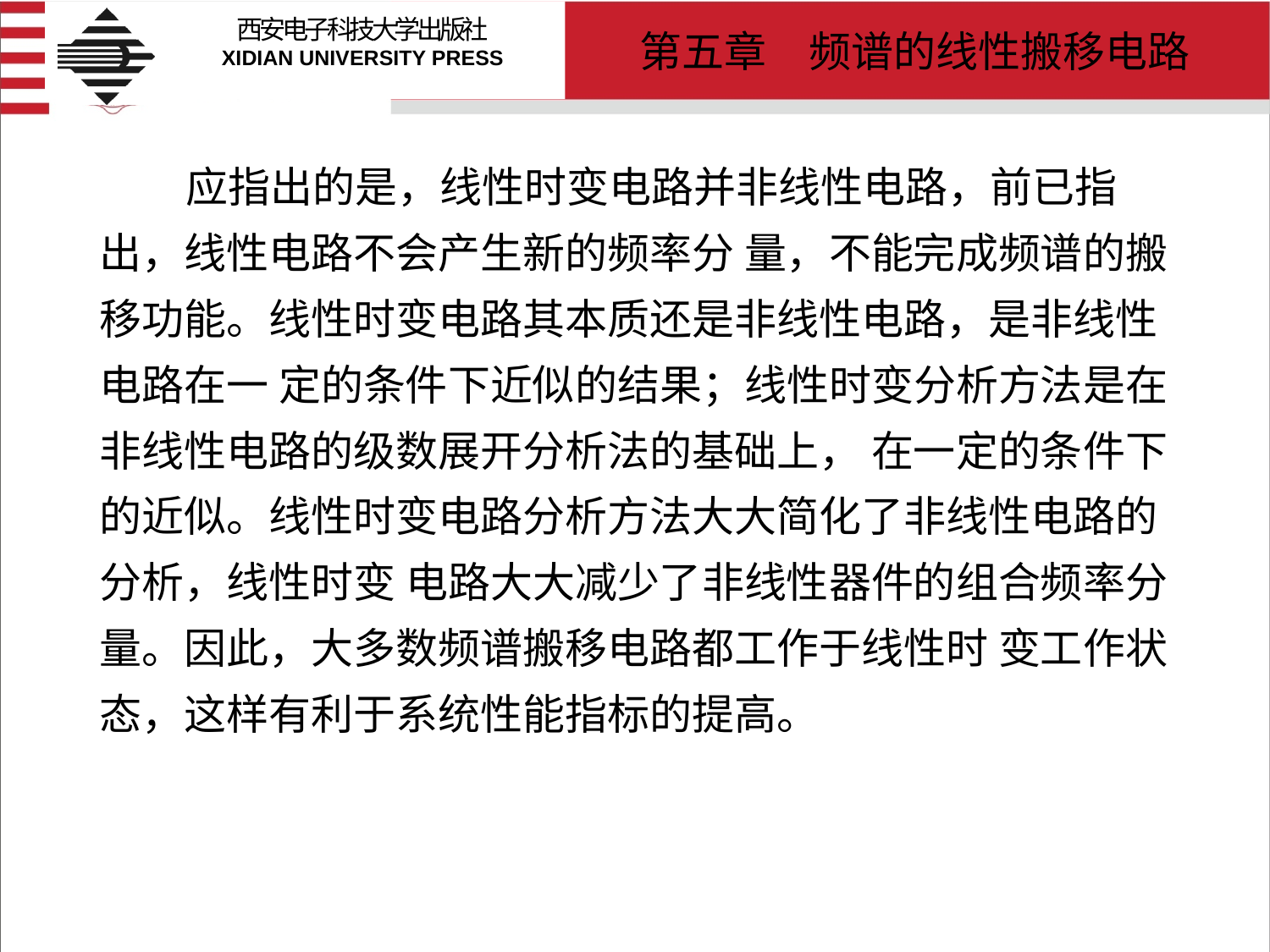

# 应指出的是，线性时变电路并非线性电路，前已指出，线性电路不会产生新的频率分 量，不能完成频谱的搬移功能。线性时变电路其本质还是非线性电路，是非线性电路在一 定的条件下近似的结果；线性时变分析方法是在非线性电路的级数展开分析法的基础上， 在一定的条件下的近似。线性时变电路分析方法大大简化了非线性电路的分析，线性时变 电路大大减少了非线性器件的组合频率分量。因此，大多数频谱搬移电路都工作于线性时 变工作状态，这样有利于系统性能指标的提高。